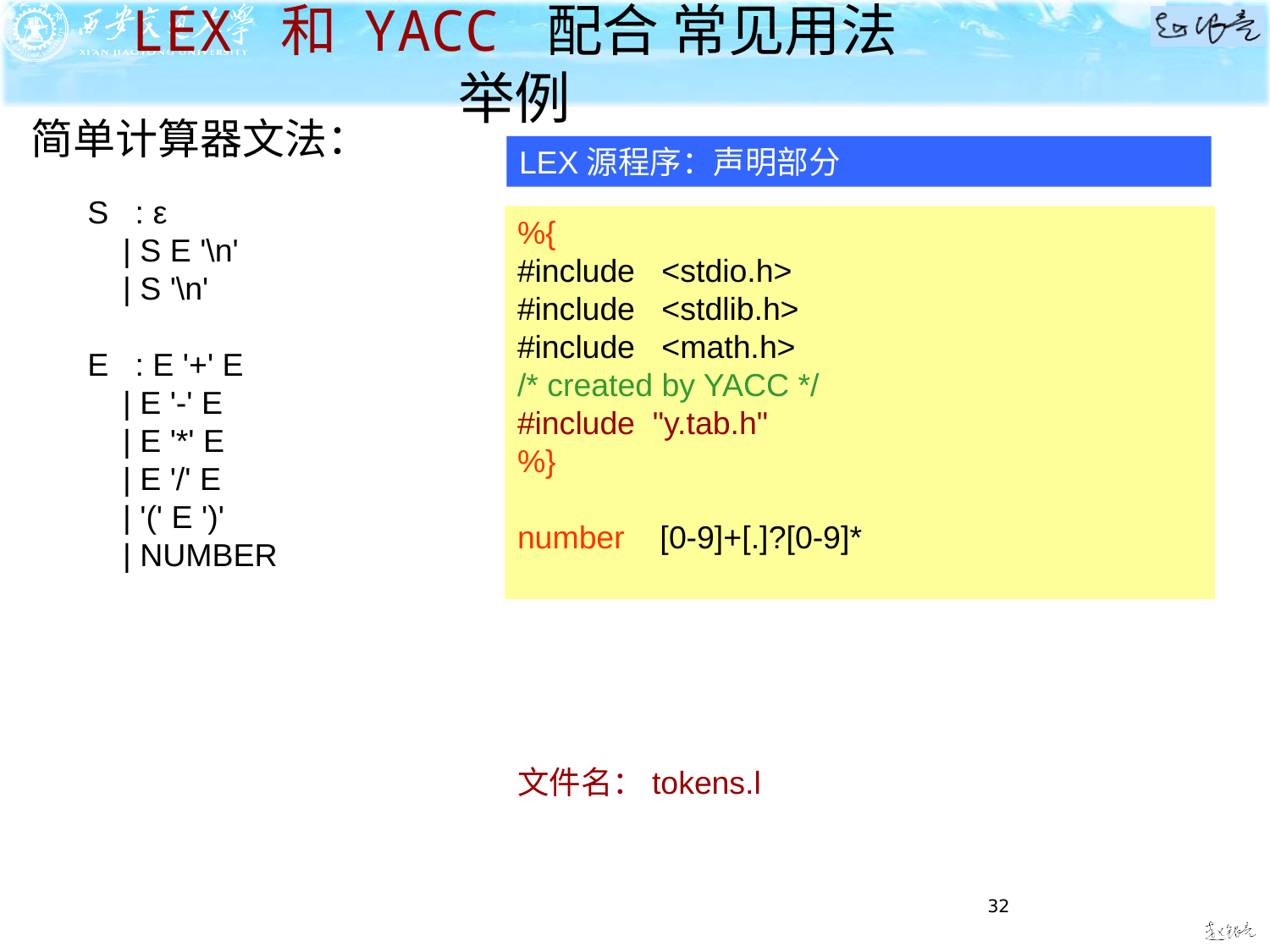

# LEX 和 YACC 配合 常见用法举例
简单计算器文法：
LEX源程序：声明部分
S   : ε
    | S E '\n'
    | S '\n'

E   : E '+' E
    | E '-' E
    | E '*' E
    | E '/' E
    | '(' E ')'
    | NUMBER
%{
#include   <stdio.h>
#include   <stdlib.h>
#include   <math.h>
/* created by YACC */
#include  "y.tab.h"
%}

number    [0-9]+[.]?[0-9]*

文件名：tokens.l
32